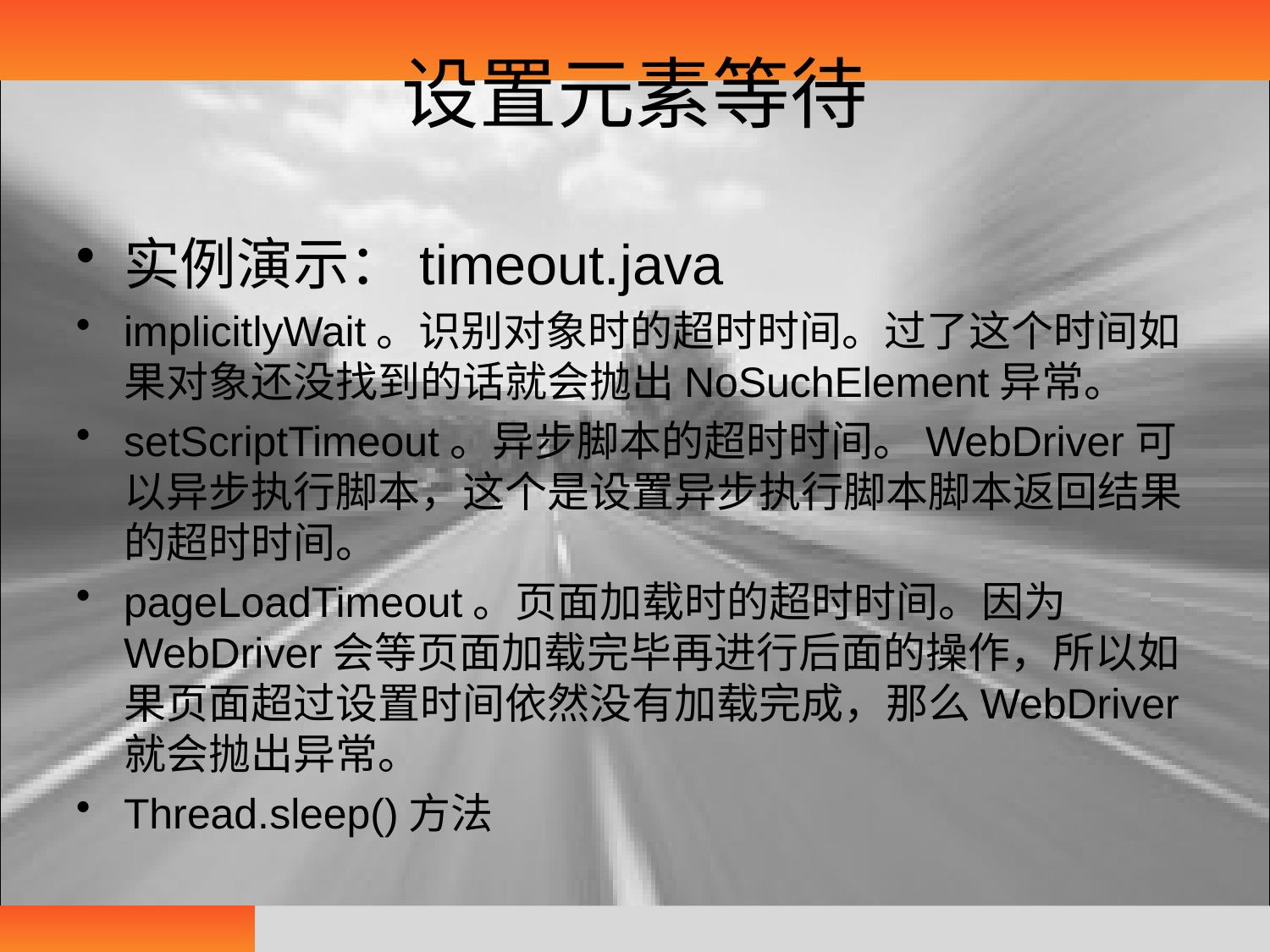

# 设置元素等待
实例演示：timeout.java
implicitlyWait。识别对象时的超时时间。过了这个时间如果对象还没找到的话就会抛出NoSuchElement异常。
setScriptTimeout。异步脚本的超时时间。WebDriver可以异步执行脚本，这个是设置异步执行脚本脚本返回结果的超时时间。
pageLoadTimeout。页面加载时的超时时间。因为WebDriver会等页面加载完毕再进行后面的操作，所以如果页面超过设置时间依然没有加载完成，那么WebDriver就会抛出异常。
Thread.sleep()方法